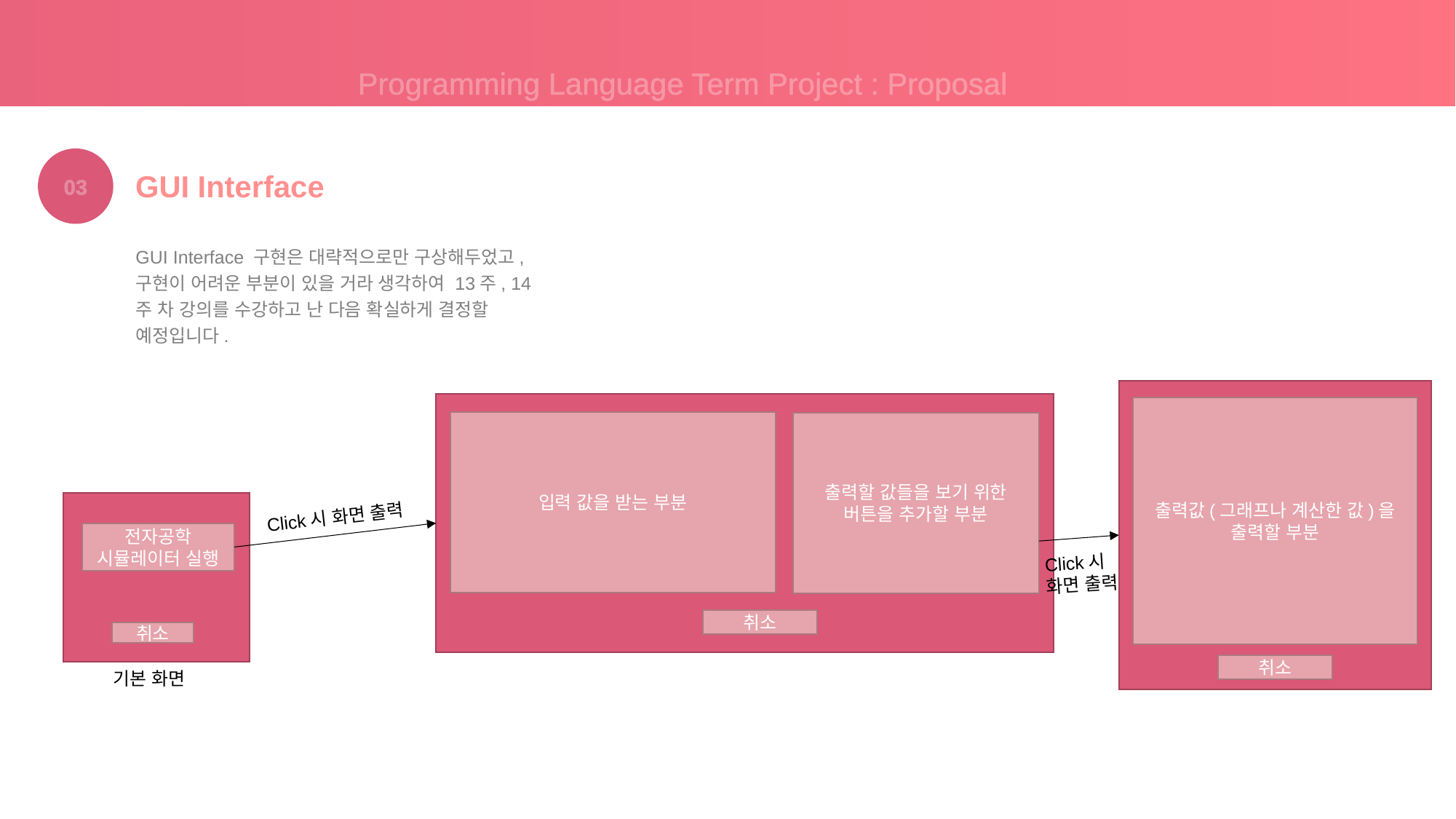

Programming Language Term Project : Proposal
03
GUI Interface
GUI Interface 구현은 대략적으로만 구상해두었고, 구현이 어려운 부분이 있을 거라 생각하여 13주, 14주 차 강의를 수강하고 난 다음 확실하게 결정할 예정입니다.

출력값(그래프나 계산한 값)을 출력할 부분
취소

입력 값을 받는 부분
출력할 값들을 보기 위한 버튼을 추가할 부분
취소

전자공학 시뮬레이터 실행
취소
Click시 화면 출력
Click시
화면 출력
기본 화면